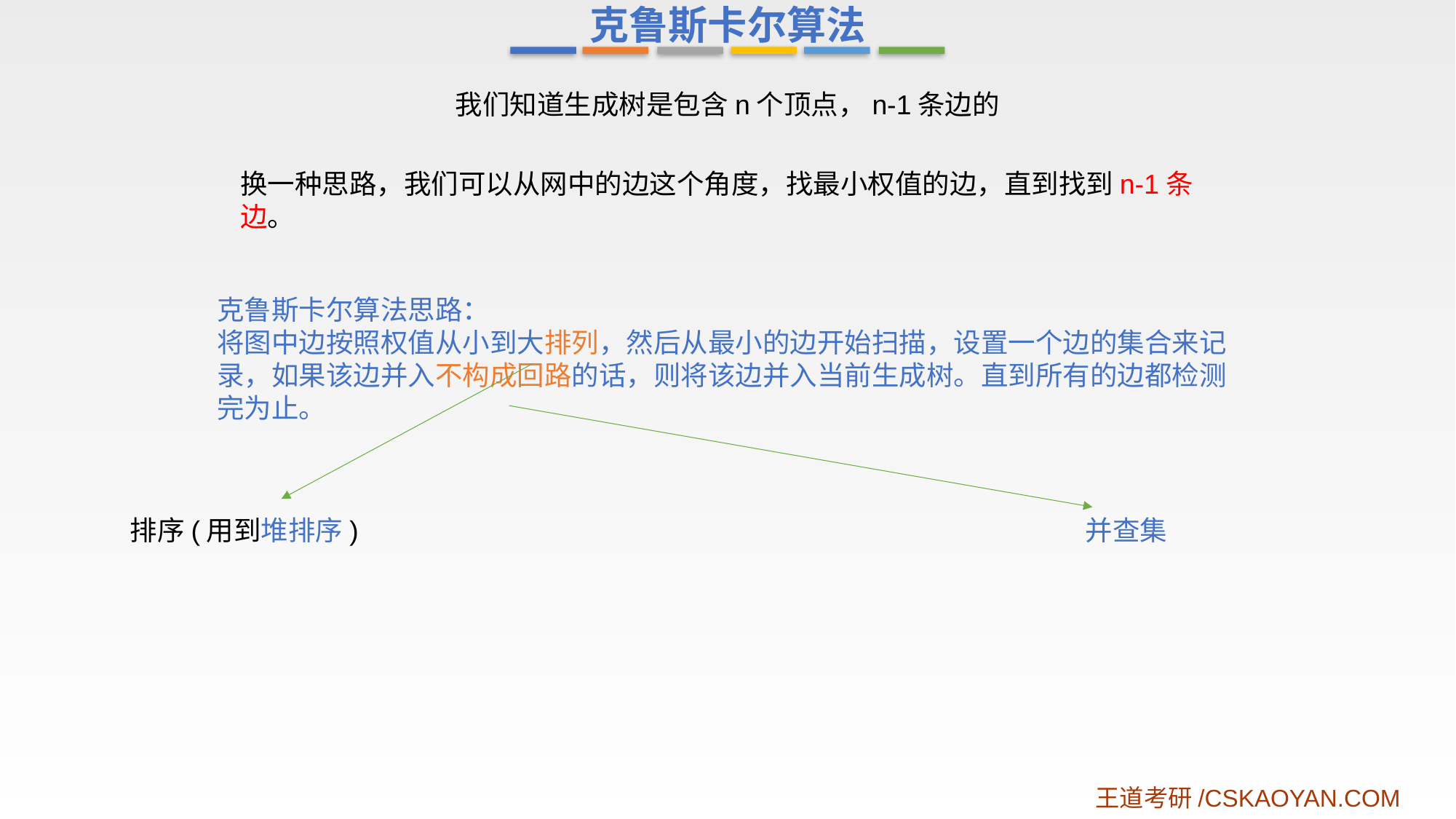

克鲁斯卡尔算法

我们知道生成树是包含n个顶点，n-1条边的
换一种思路，我们可以从网中的边这个角度，找最小权值的边，直到找到n-1条边。

克鲁斯卡尔算法思路：
将图中边按照权值从小到大排列，然后从最小的边开始扫描，设置一个边的集合来记录，如果该边并入不构成回路的话，则将该边并入当前生成树。直到所有的边都检测完为止。
排序(用到堆排序)
并查集
王道考研/CSKAOYAN.COM